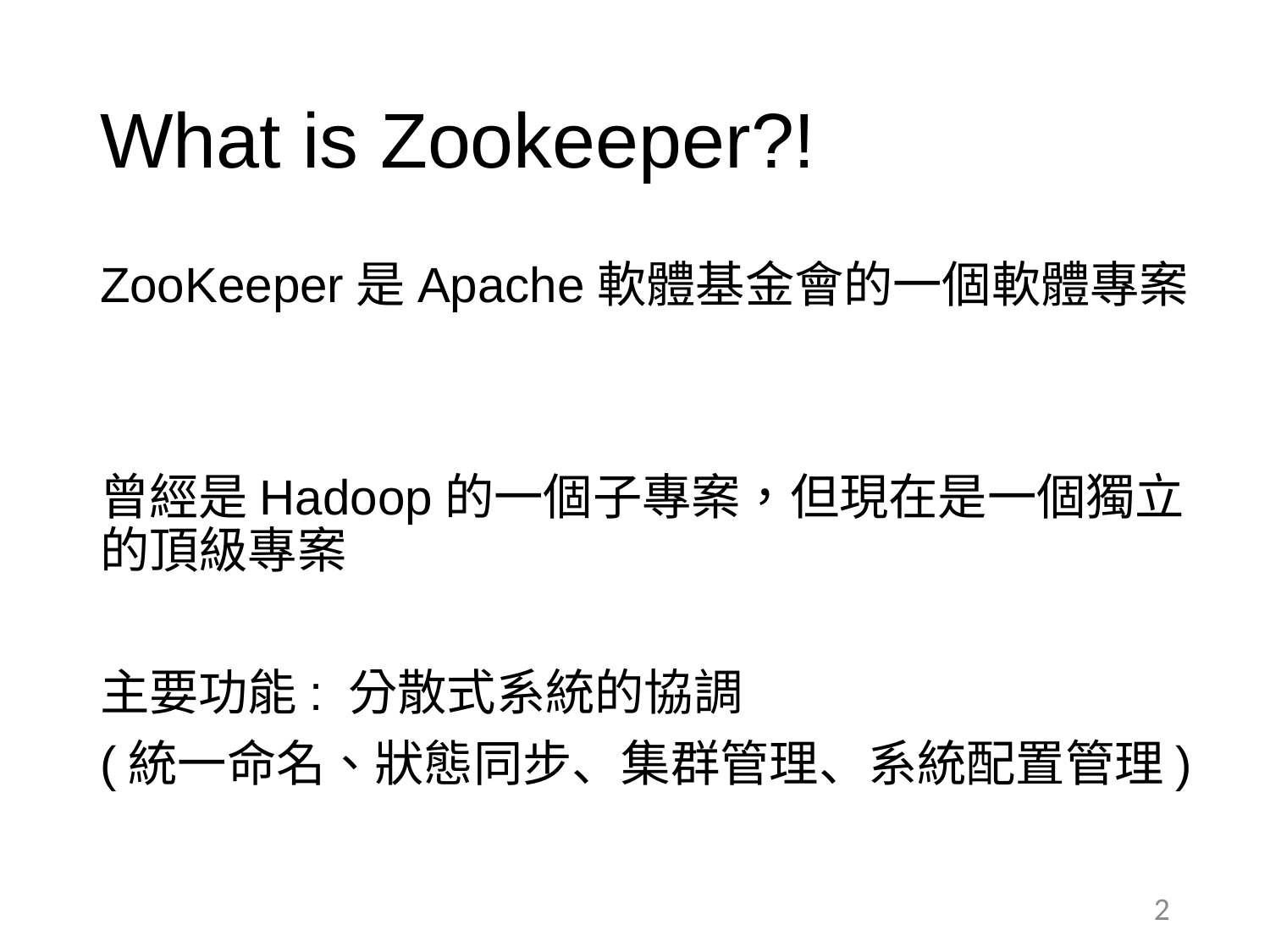

# What is Zookeeper?!
ZooKeeper是Apache軟體基金會的一個軟體專案

曾經是Hadoop的一個子專案，但現在是一個獨立的頂級專案

主要功能: 分散式系統的協調
(統一命名、狀態同步、集群管理、系統配置管理)
2